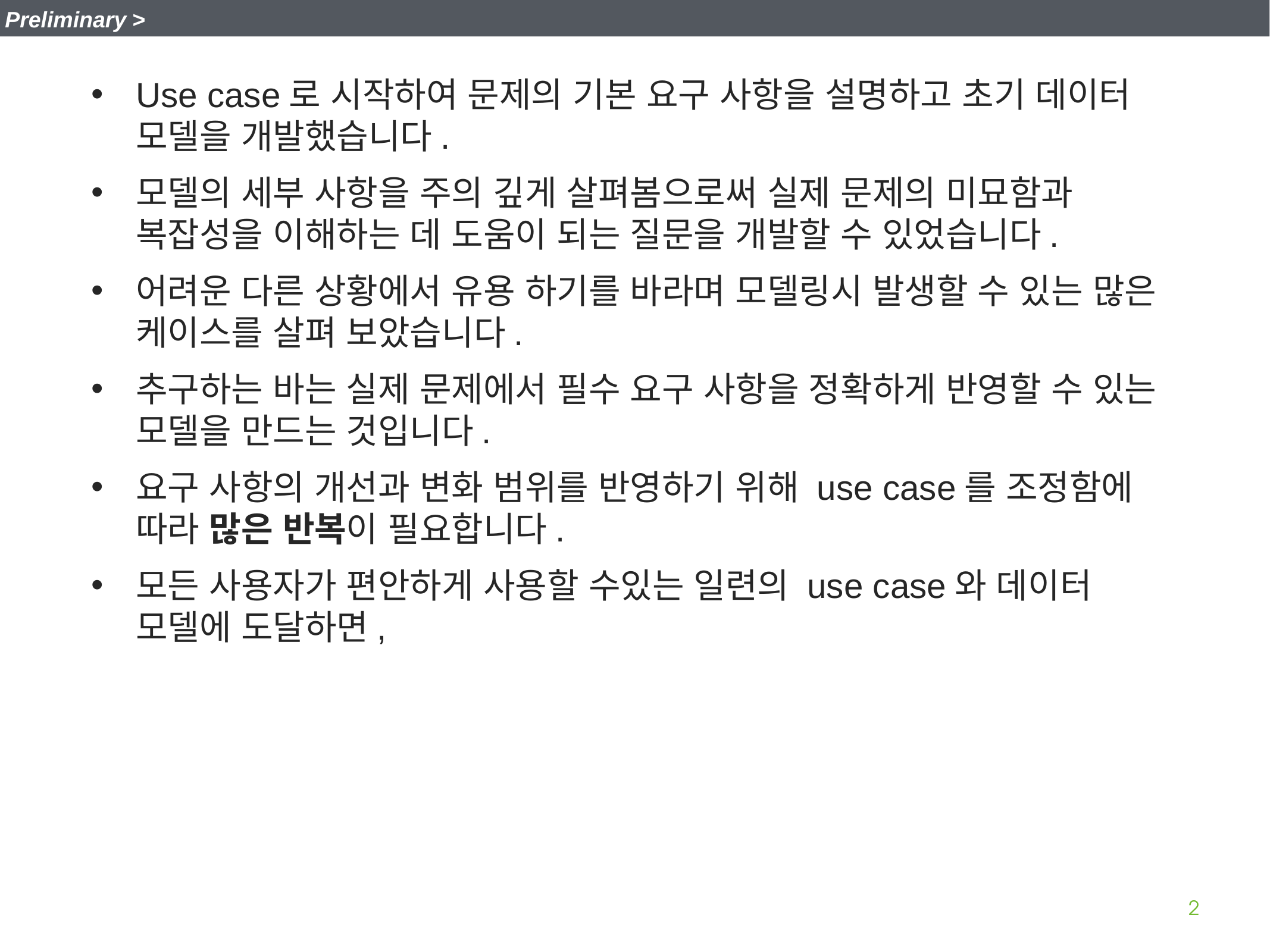

Preliminary >
Use case로 시작하여 문제의 기본 요구 사항을 설명하고 초기 데이터 모델을 개발했습니다.
모델의 세부 사항을 주의 깊게 살펴봄으로써 실제 문제의 미묘함과 복잡성을 이해하는 데 도움이 되는 질문을 개발할 수 있었습니다.
어려운 다른 상황에서 유용 하기를 바라며 모델링시 발생할 수 있는 많은 케이스를 살펴 보았습니다.
추구하는 바는 실제 문제에서 필수 요구 사항을 정확하게 반영할 수 있는 모델을 만드는 것입니다.
요구 사항의 개선과 변화 범위를 반영하기 위해 use case를 조정함에 따라 많은 반복이 필요합니다.
모든 사용자가 편안하게 사용할 수있는 일련의 use case와 데이터 모델에 도달하면,
2